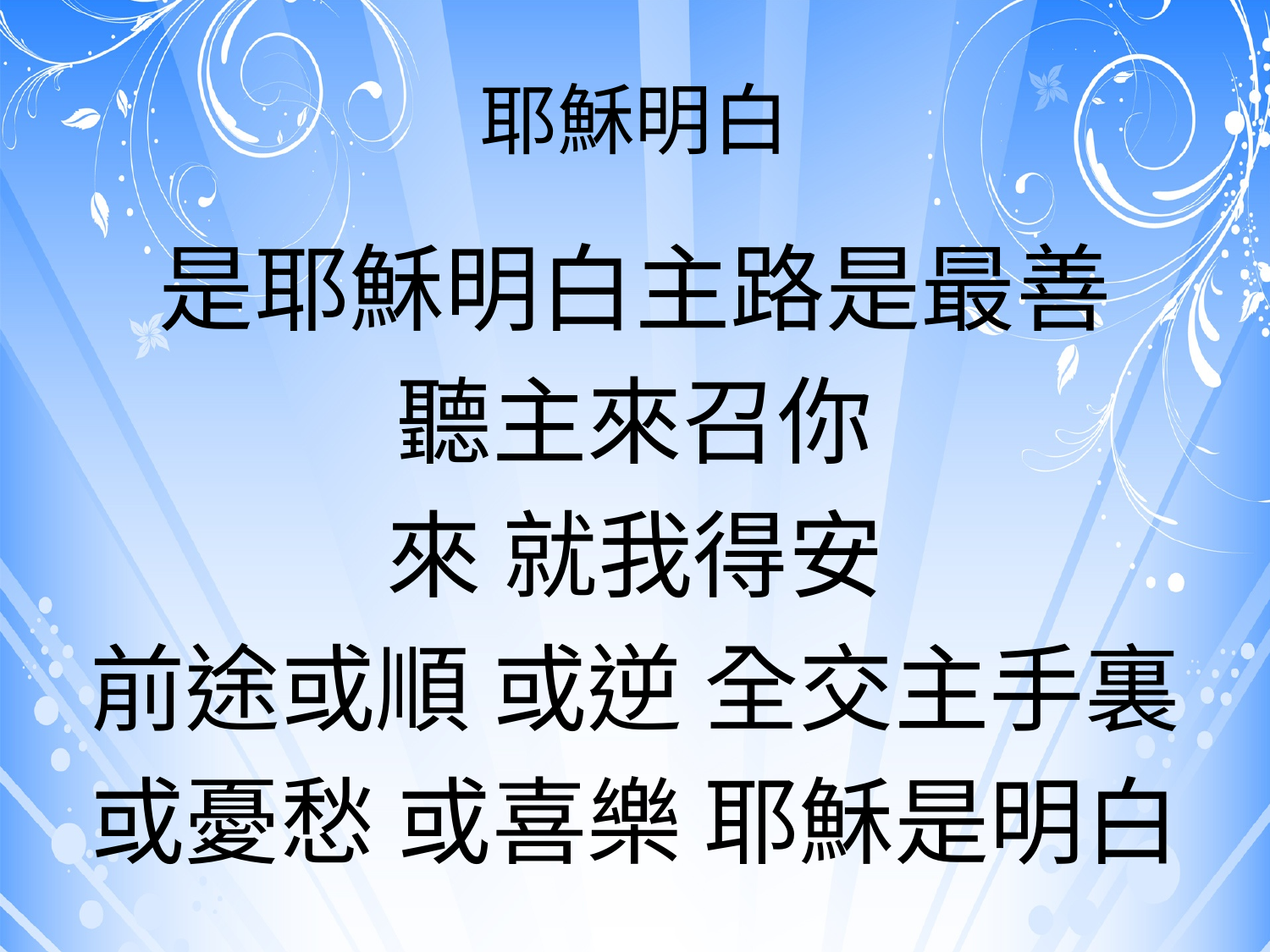

# 耶穌明白
是耶穌明白主路是最善
聽主來召你
來 就我得安
前途或順 或逆 全交主手裏
或憂愁 或喜樂 耶穌是明白